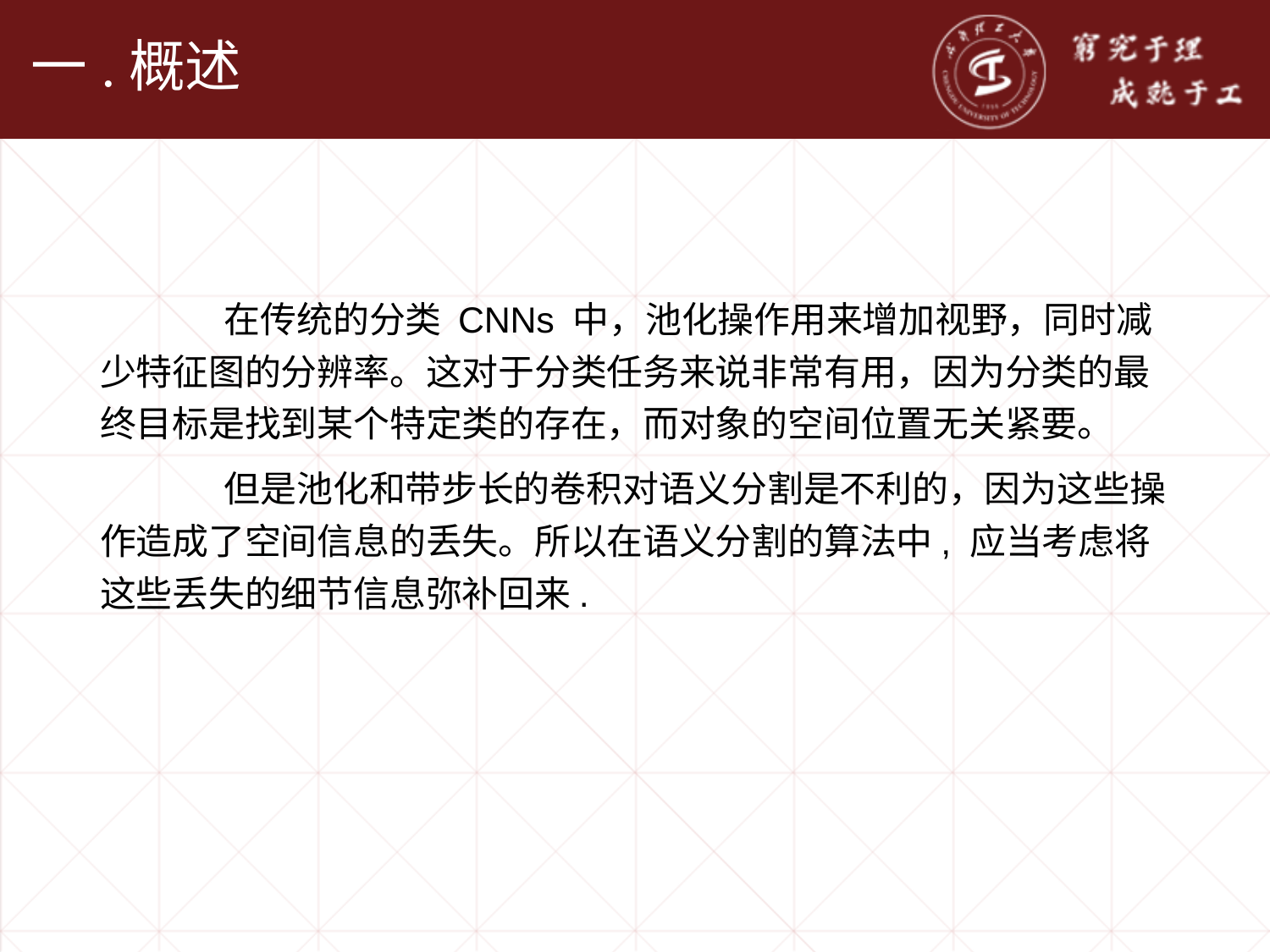

# 一.概述
	在传统的分类 CNNs 中，池化操作用来增加视野，同时减少特征图的分辨率。这对于分类任务来说非常有用，因为分类的最终目标是找到某个特定类的存在，而对象的空间位置无关紧要。
	但是池化和带步长的卷积对语义分割是不利的，因为这些操作造成了空间信息的丢失。所以在语义分割的算法中, 应当考虑将这些丢失的细节信息弥补回来.